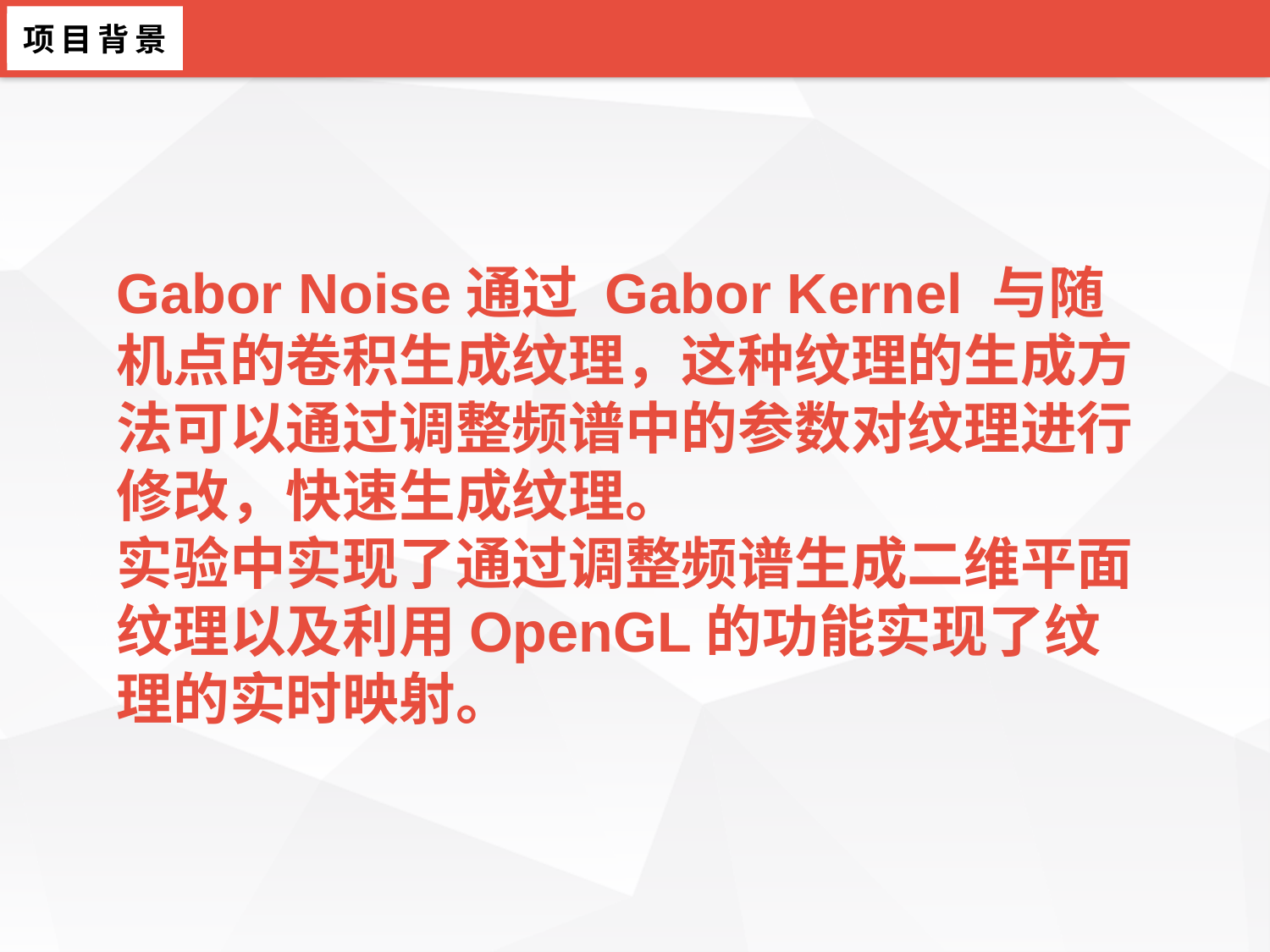

项目背景

Gabor Noise通过 Gabor Kernel 与随机点的卷积生成纹理，这种纹理的生成方法可以通过调整频谱中的参数对纹理进行修改，快速生成纹理。
实验中实现了通过调整频谱生成二维平面纹理以及利用OpenGL的功能实现了纹理的实时映射。